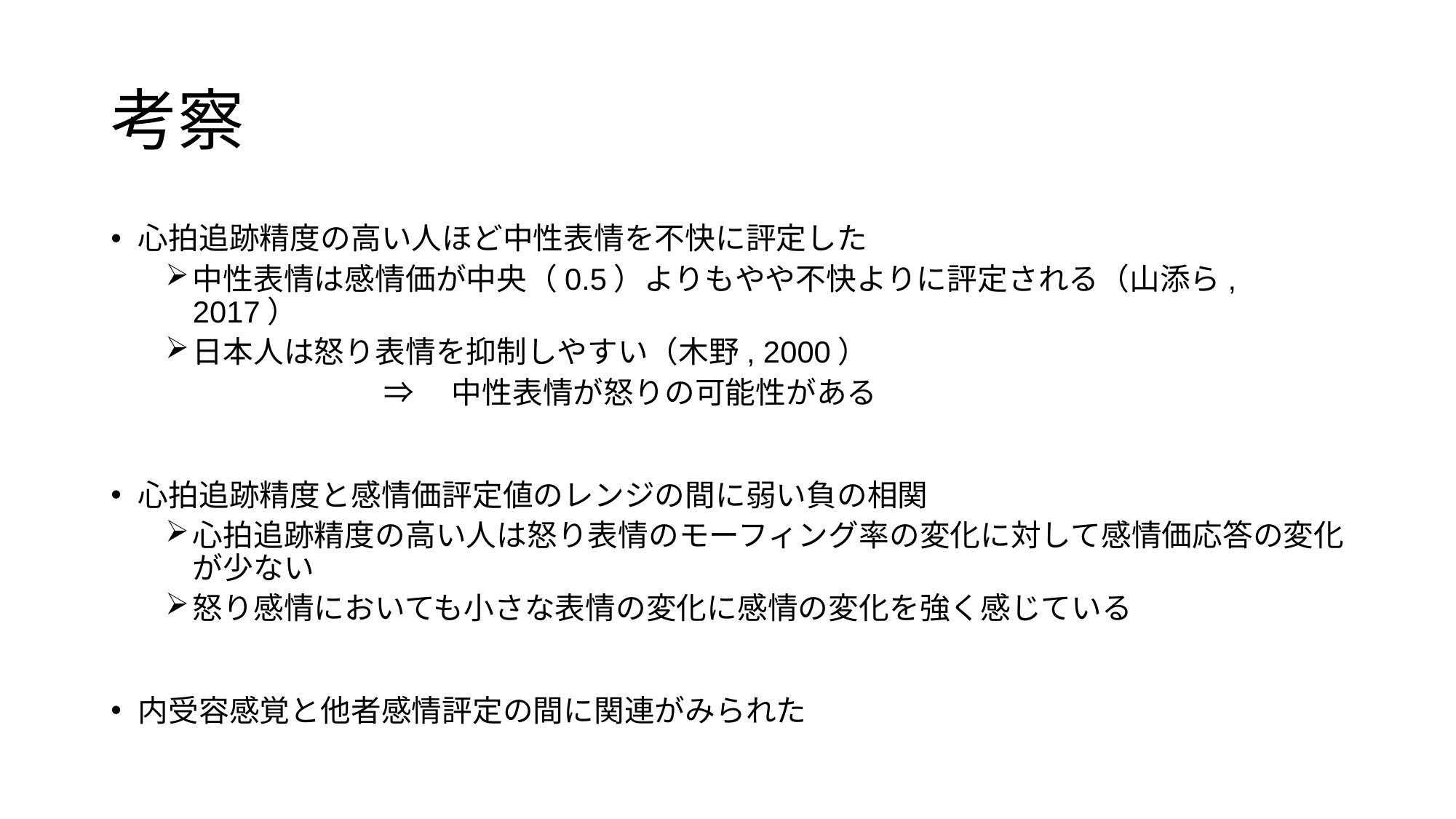

# 考察
心拍追跡精度の高い人ほど中性表情を不快に評定した
中性表情は感情価が中央（0.5）よりもやや不快よりに評定される（山添ら, 2017）
日本人は怒り表情を抑制しやすい（木野, 2000）
		⇒　中性表情が怒りの可能性がある

心拍追跡精度と感情価評定値のレンジの間に弱い負の相関
心拍追跡精度の高い人は怒り表情のモーフィング率の変化に対して感情価応答の変化が少ない
怒り感情においても小さな表情の変化に感情の変化を強く感じている

内受容感覚と他者感情評定の間に関連がみられた